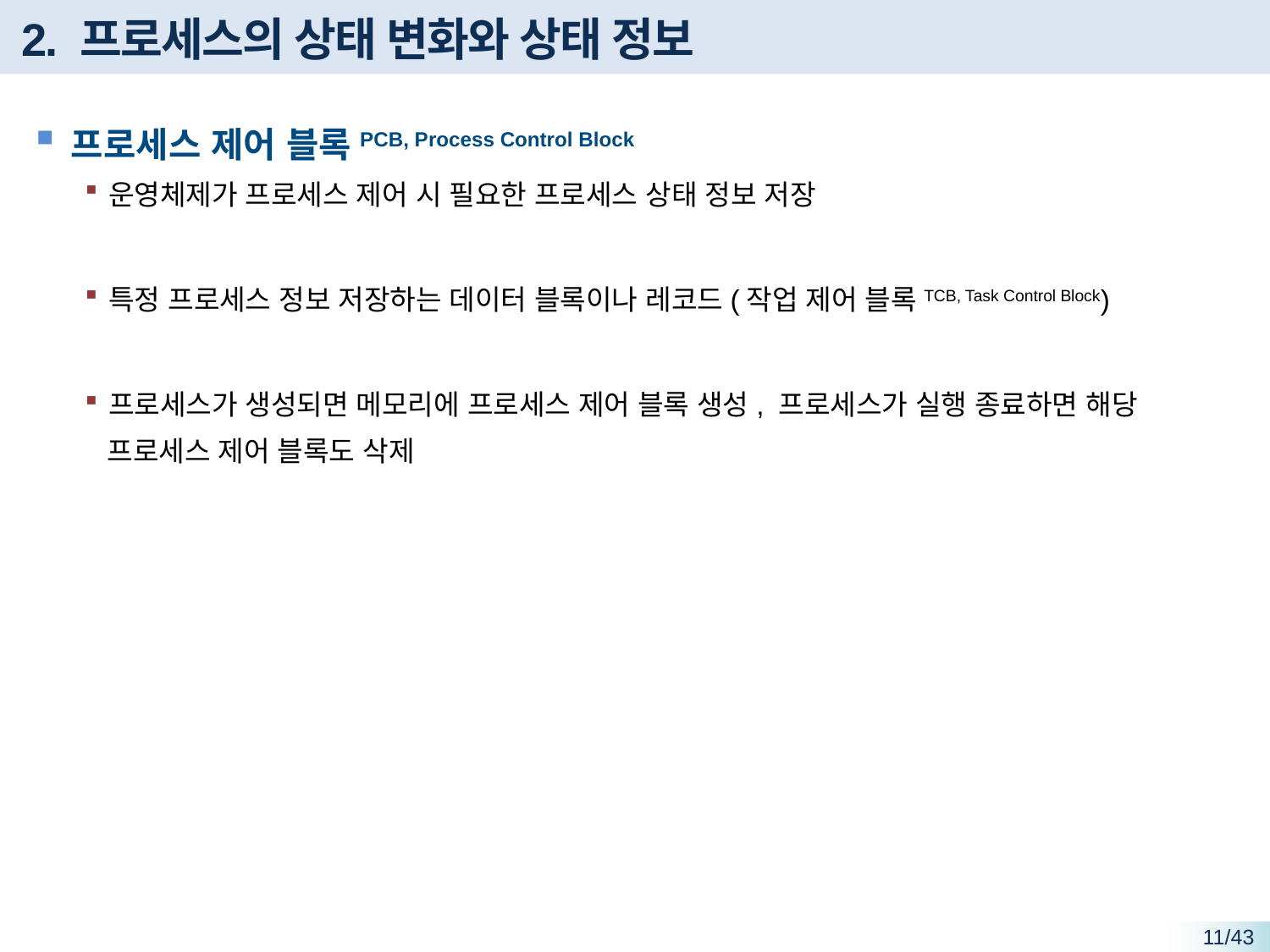

# 2. 프로세스의 상태 변화와 상태 정보
프로세스 제어 블록PCB, Process Control Block
운영체제가 프로세스 제어 시 필요한 프로세스 상태 정보 저장

특정 프로세스 정보 저장하는 데이터 블록이나 레코드(작업 제어 블록TCB, Task Control Block)

프로세스가 생성되면 메모리에 프로세스 제어 블록 생성, 프로세스가 실행 종료하면 해당
  프로세스 제어 블록도 삭제